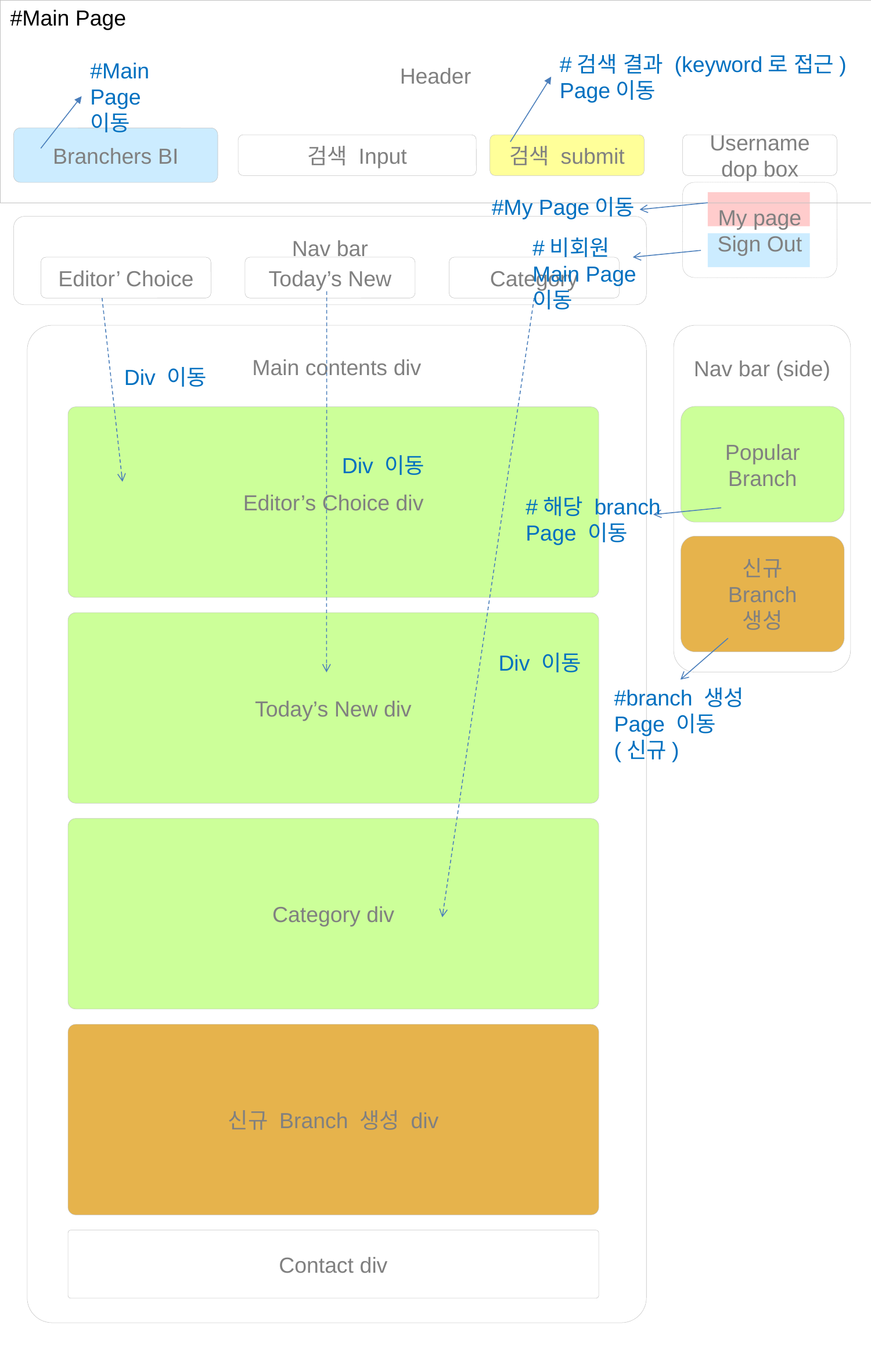

Header

#Main Page
#검색 결과 (keyword로 접근) Page이동
#Main Page이동
Branchers BI
검색 Input
검색 submit
Username dop box
My page
Sign Out
#My Page이동

Nav bar

#비회원
Main Page
이동

Editor’ Choice
Today’s New
Category
Main contents div

Nav bar (side)

Div 이동
Popular Branch
Editor’s Choice div
Div 이동
#해당 branch
Page 이동
신규
Branch
생성
Today’s New div
Div 이동
#branch 생성
Page 이동
(신규)
Category div
신규 Branch 생성 div
Contact div